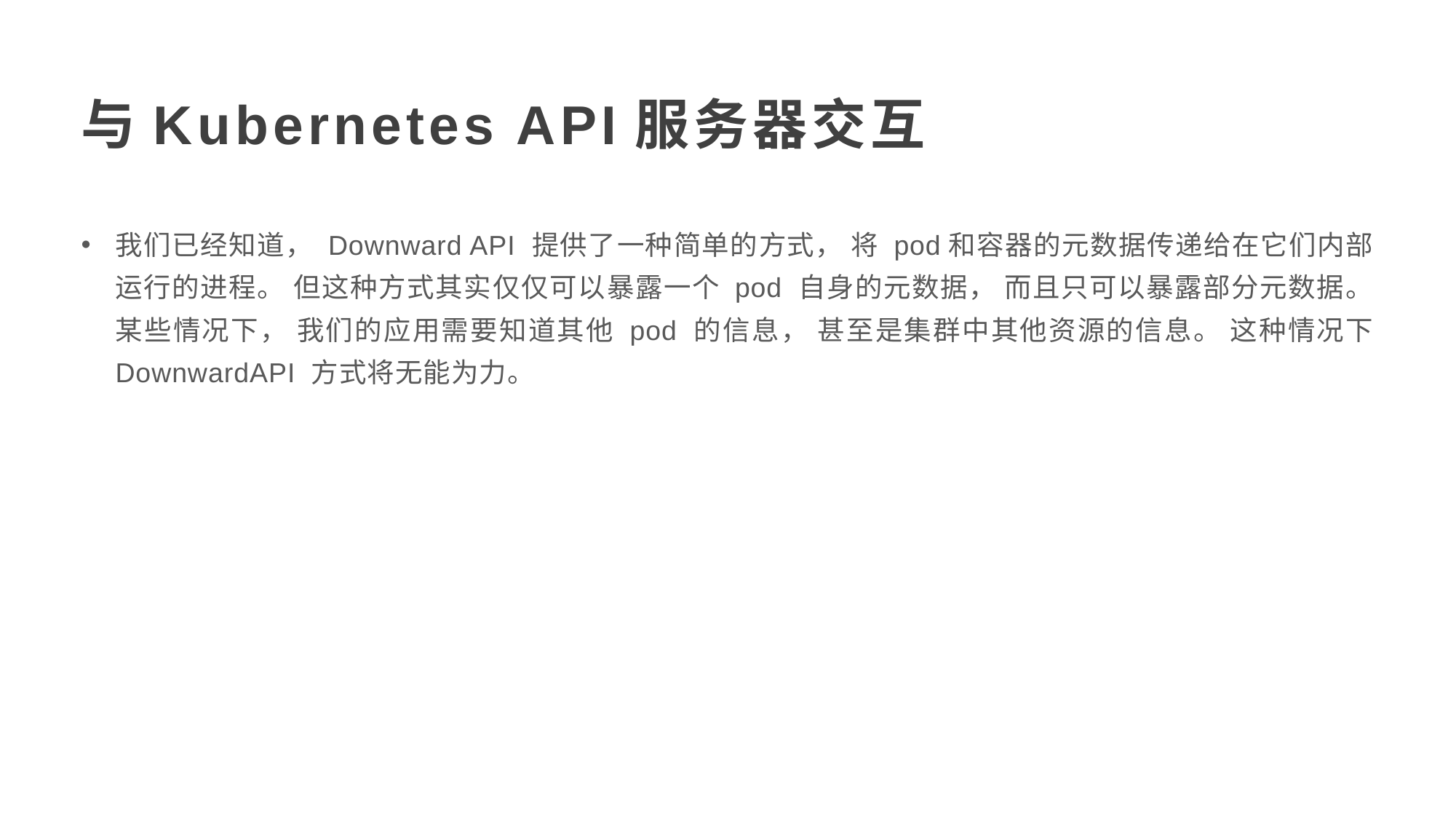

与Kubernetes API服务器交互
我们已经知道， Downward API 提供了一种简单的方式， 将 pod和容器的元数据传递给在它们内部运行的进程。 但这种方式其实仅仅可以暴露一个 pod 自身的元数据， 而且只可以暴露部分元数据。 某些情况下， 我们的应用需要知道其他 pod 的信息， 甚至是集群中其他资源的信息。 这种情况下 DownwardAPI 方式将无能为力。
17